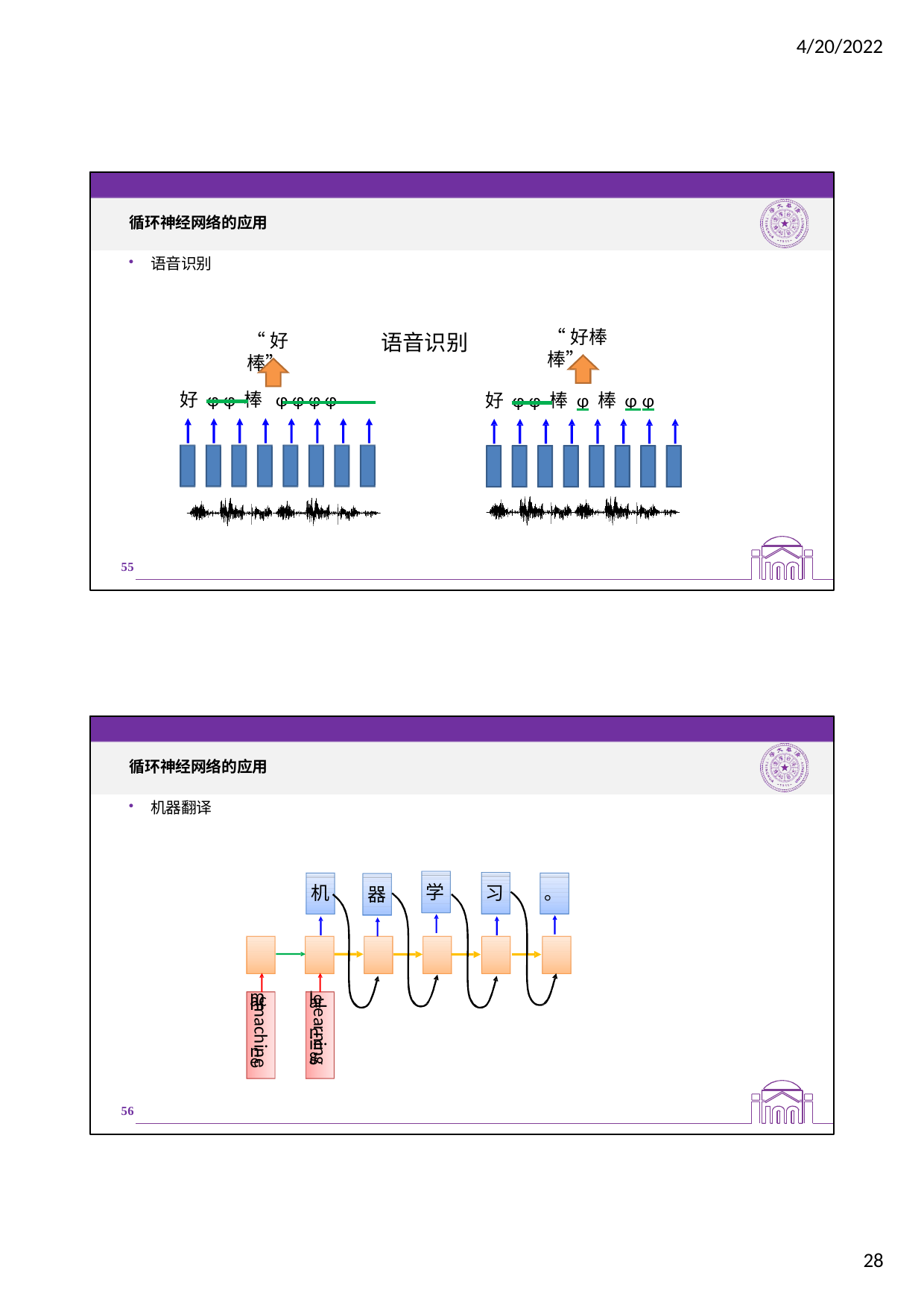

4/20/2022

循环神经网络的应用

语音识别
“好棒棒”
语音识别
“好棒”

好 φ φ 棒 φ φ φ φ
好 φ φ 棒 φ 棒 φ φ

55

循环神经网络的应用

机器翻译

学

机
习
。

器

machine
learning
machi
n  e
lear
n  in  g

56

28